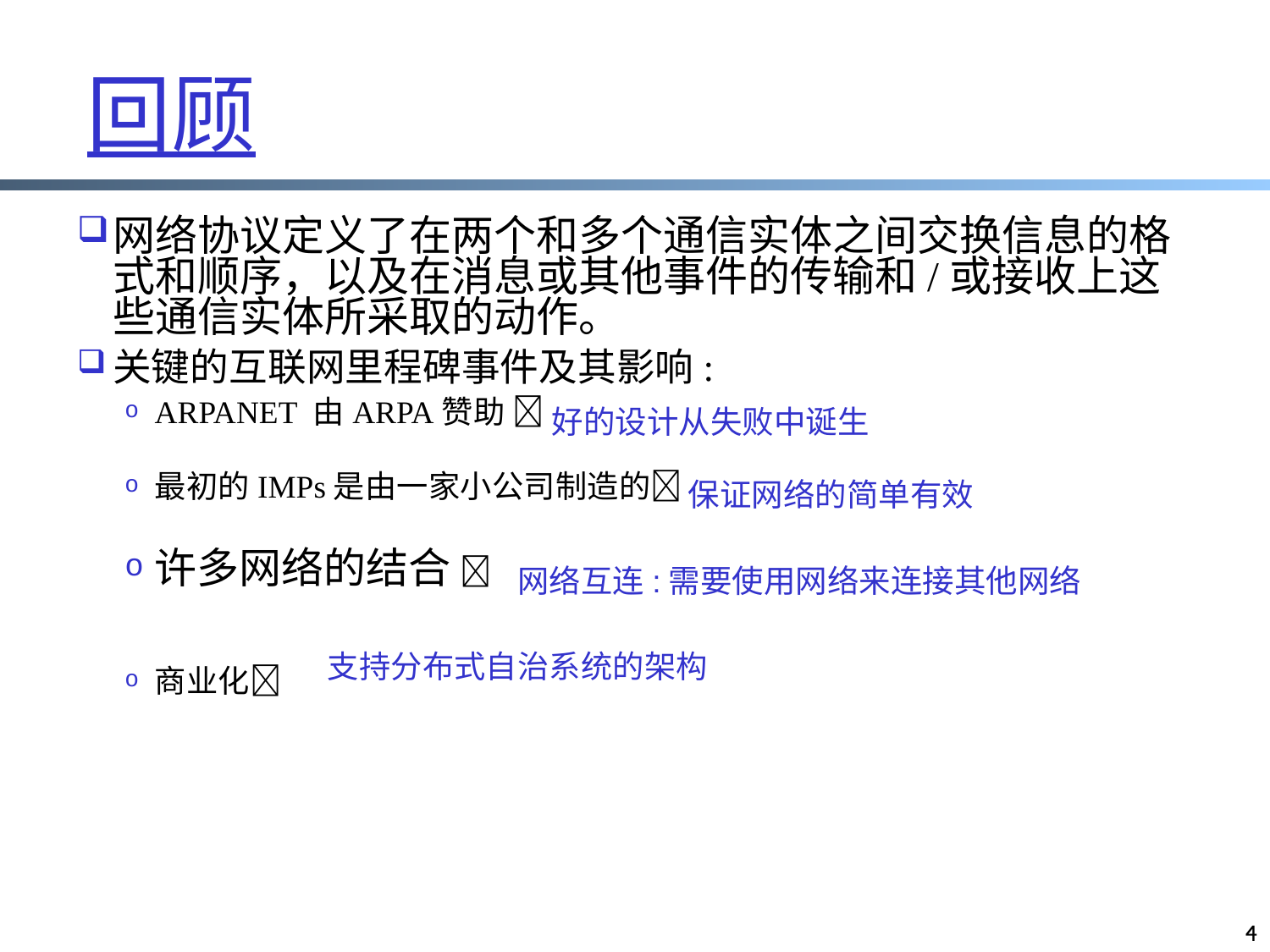

# 回顾
网络协议定义了在两个和多个通信实体之间交换信息的格式和顺序，以及在消息或其他事件的传输和/或接收上这些通信实体所采取的动作。
关键的互联网里程碑事件及其影响:
ARPANET 由ARPA赞助 →
最初的IMPs是由一家小公司制造的→
许多网络的结合 →

商业化→
好的设计从失败中诞生
保证网络的简单有效
网络互连:需要使用网络来连接其他网络
支持分布式自治系统的架构
4